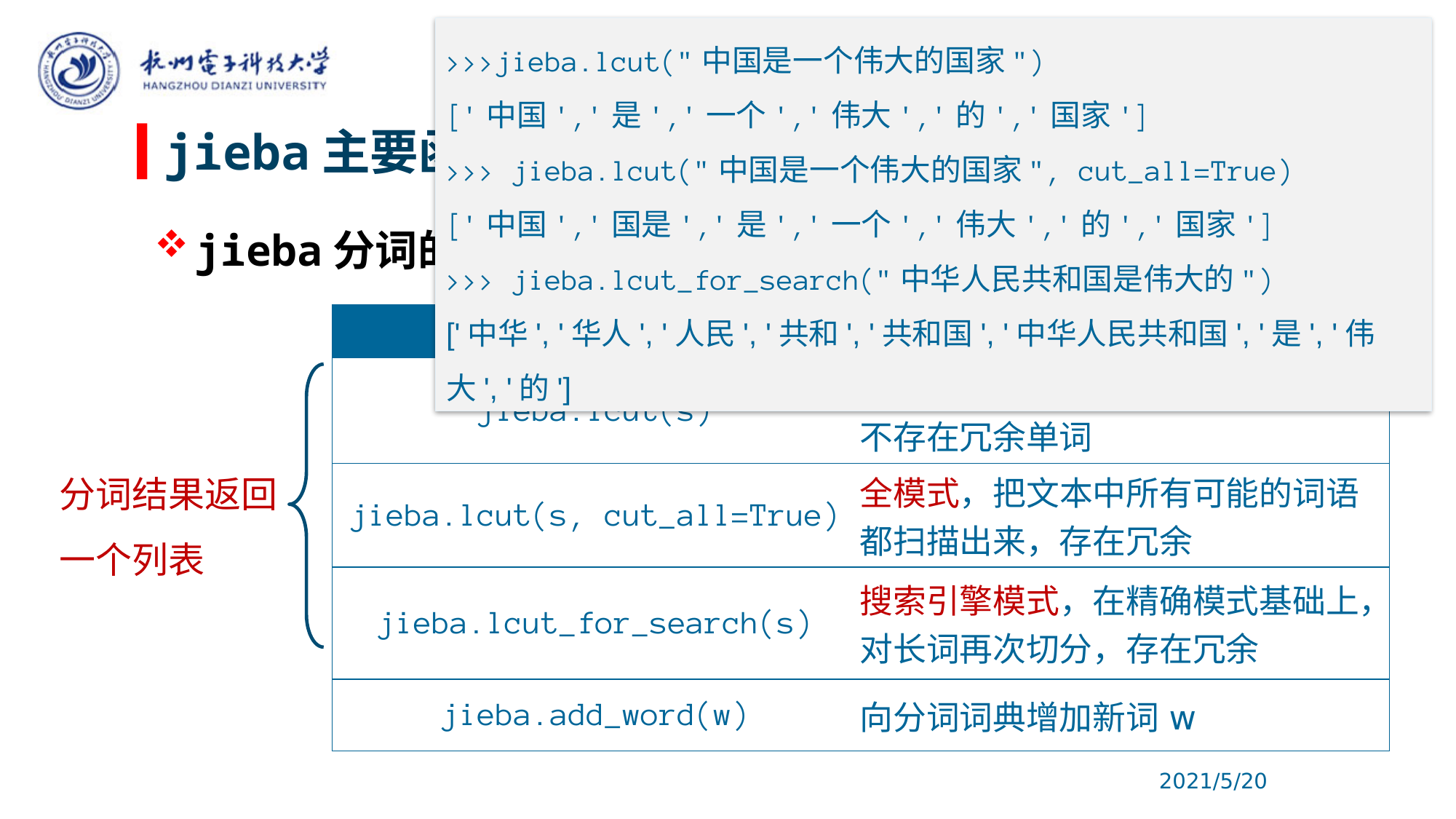

>>>jieba.lcut("中国是一个伟大的国家")
['中国','是','一个','伟大','的','国家']
>>> jieba.lcut("中国是一个伟大的国家", cut_all=True)
['中国','国是','是','一个','伟大','的','国家']
>>> jieba.lcut_for_search("中华人民共和国是伟大的")
['中华', '华人', '人民', '共和', '共和国', '中华人民共和国', '是', '伟大', '的']
# jieba主要函数介绍
jieba分词的三种模式：精确模式、全模式、搜索引擎模式
| 函数 | 描述 |
| --- | --- |
| jieba.lcut(s) | 精确模式，把文本精确的切分开，不存在冗余单词 |
| jieba.lcut(s, cut\_all=True) | 全模式，把文本中所有可能的词语都扫描出来，存在冗余 |
| jieba.lcut\_for\_search(s) | 搜索引擎模式，在精确模式基础上，对长词再次切分，存在冗余 |
| jieba.add\_word(w) | 向分词词典增加新词w |

分词结果返回一个列表